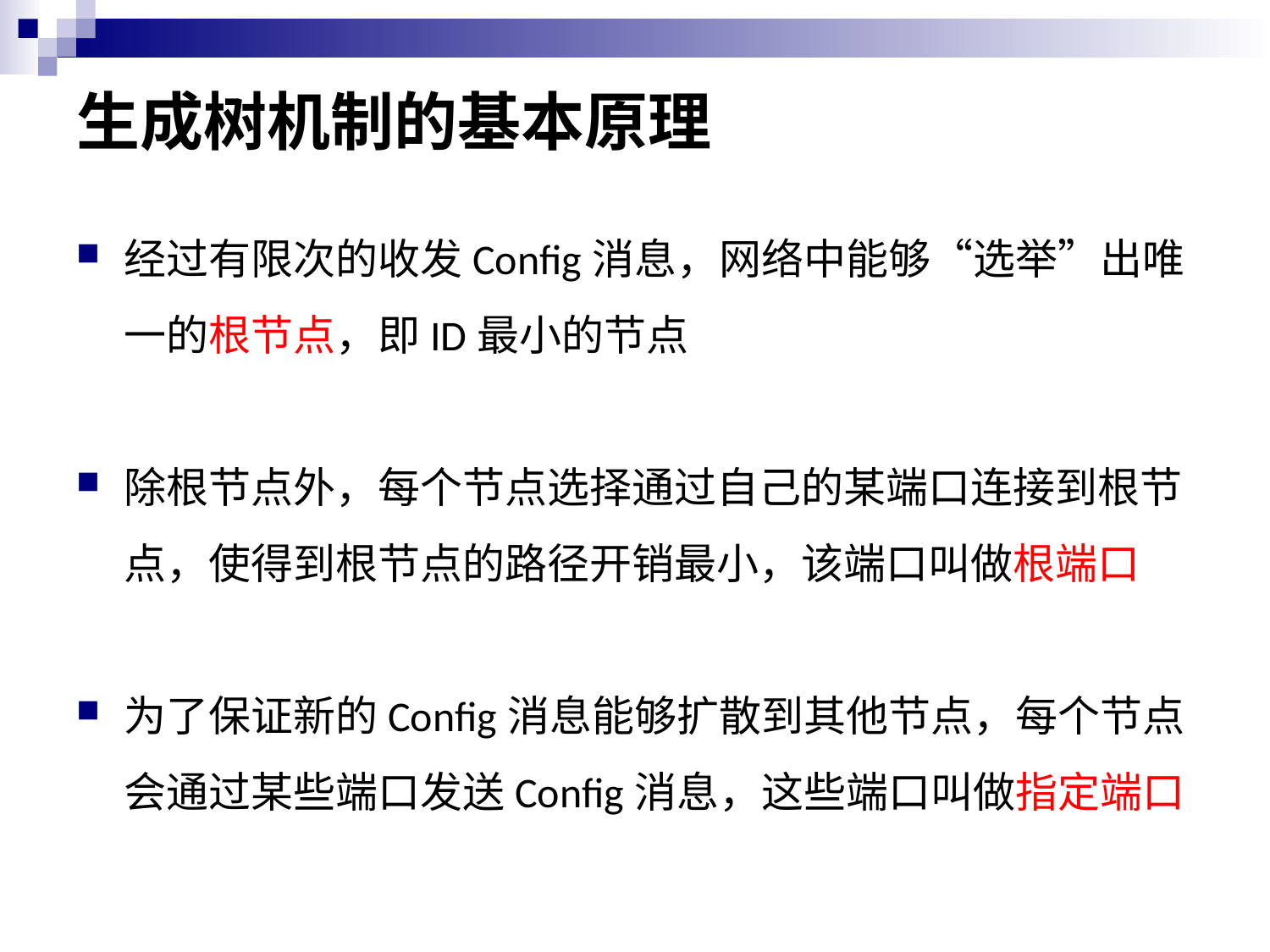

# 生成树机制的基本原理
经过有限次的收发Config消息，网络中能够“选举”出唯一的根节点，即ID最小的节点

除根节点外，每个节点选择通过自己的某端口连接到根节点，使得到根节点的路径开销最小，该端口叫做根端口

为了保证新的Config消息能够扩散到其他节点，每个节点会通过某些端口发送Config消息，这些端口叫做指定端口
10